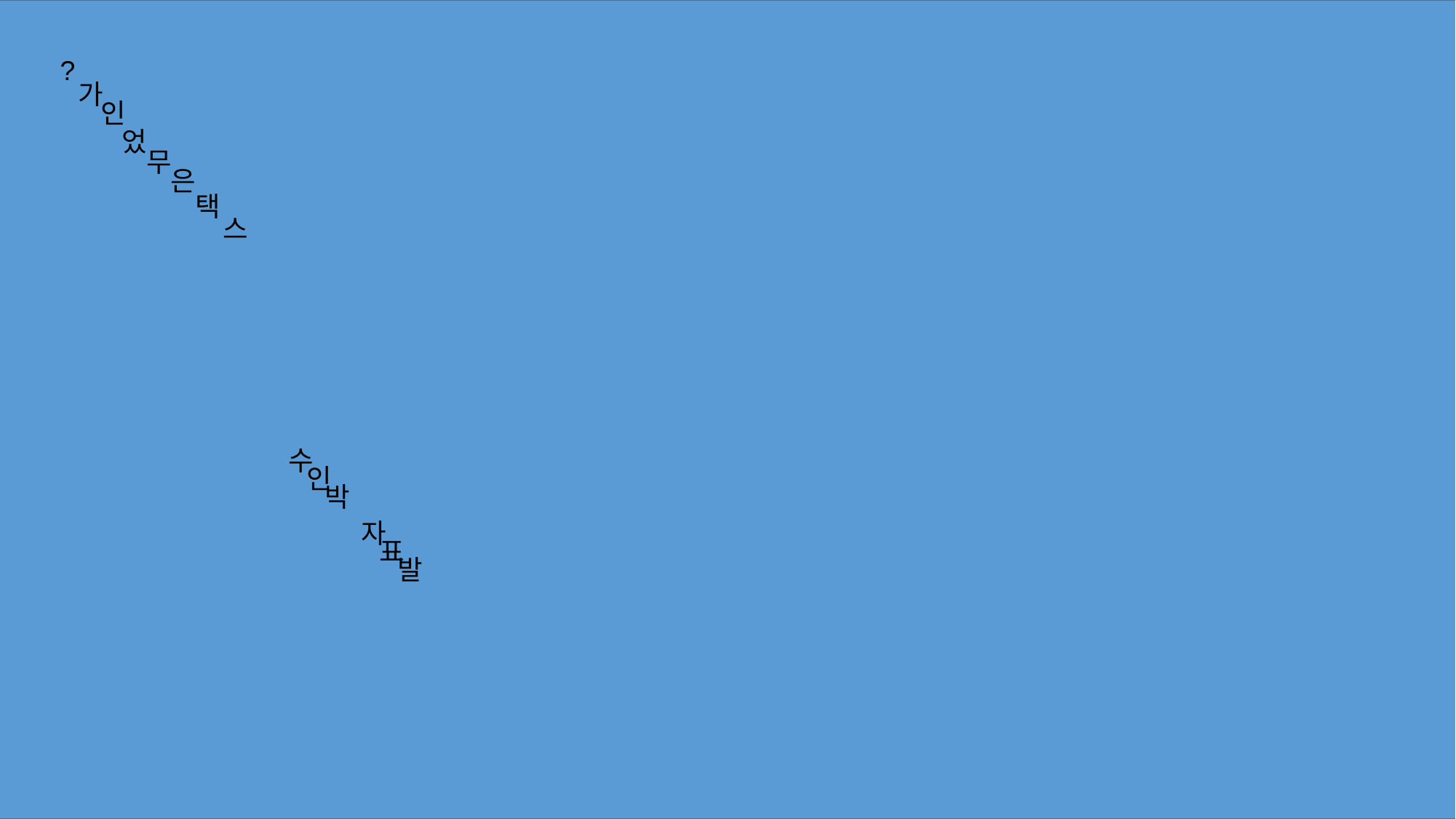

?
가

인
었
무
은
택
스
수
인
박

자
표
발